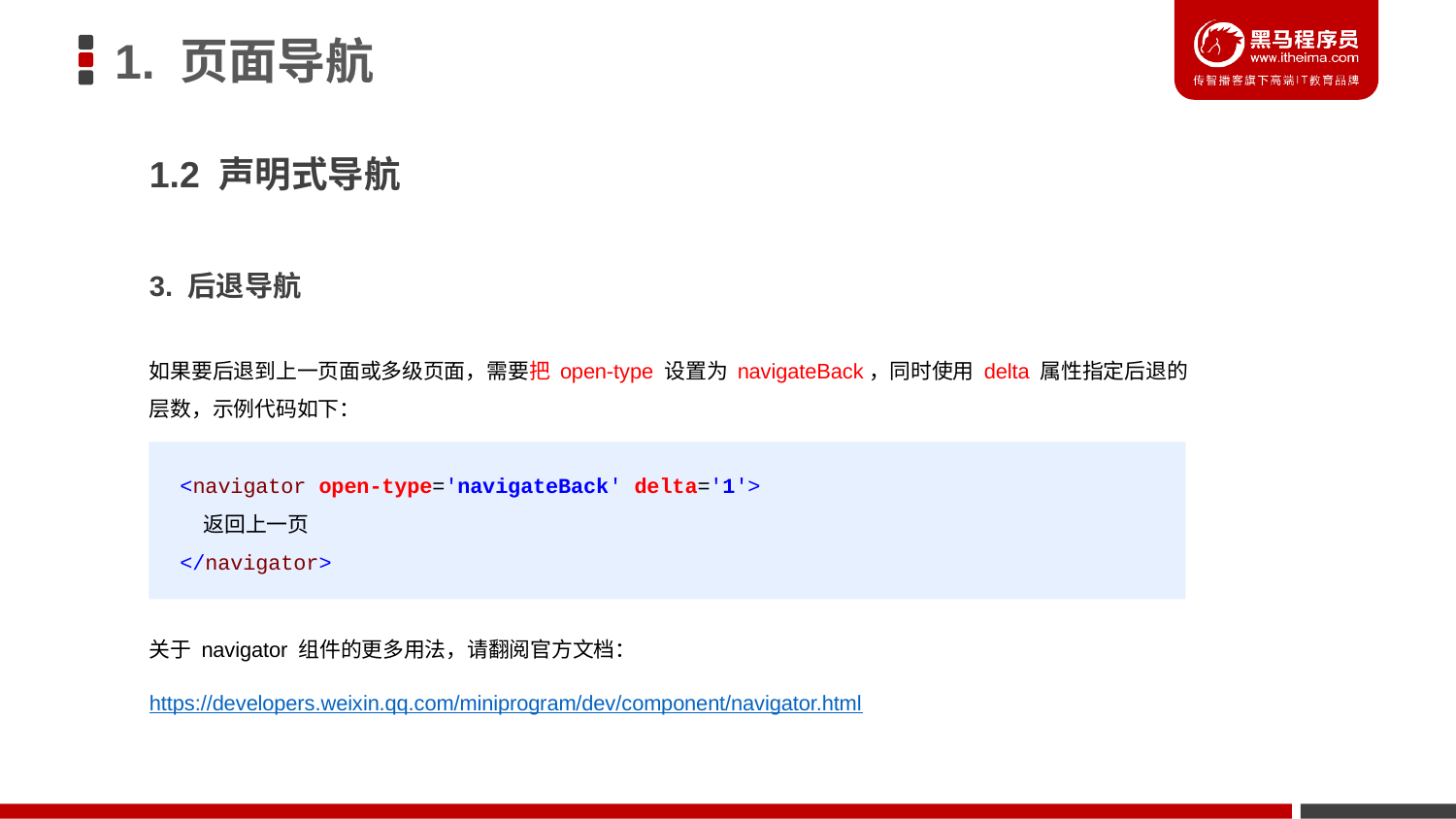

# 1. 页面导航
1.2 声明式导航
3. 后退导航
如果要后退到上一页面或多级页面，需要把 open-type 设置为 navigateBack，同时使用 delta 属性指定后退的层数，示例代码如下：

<navigator open-type='navigateBack' delta='1'>
    返回上一页
</navigator>
关于 navigator 组件的更多用法，请翻阅官方文档：
https://developers.weixin.qq.com/miniprogram/dev/component/navigator.html